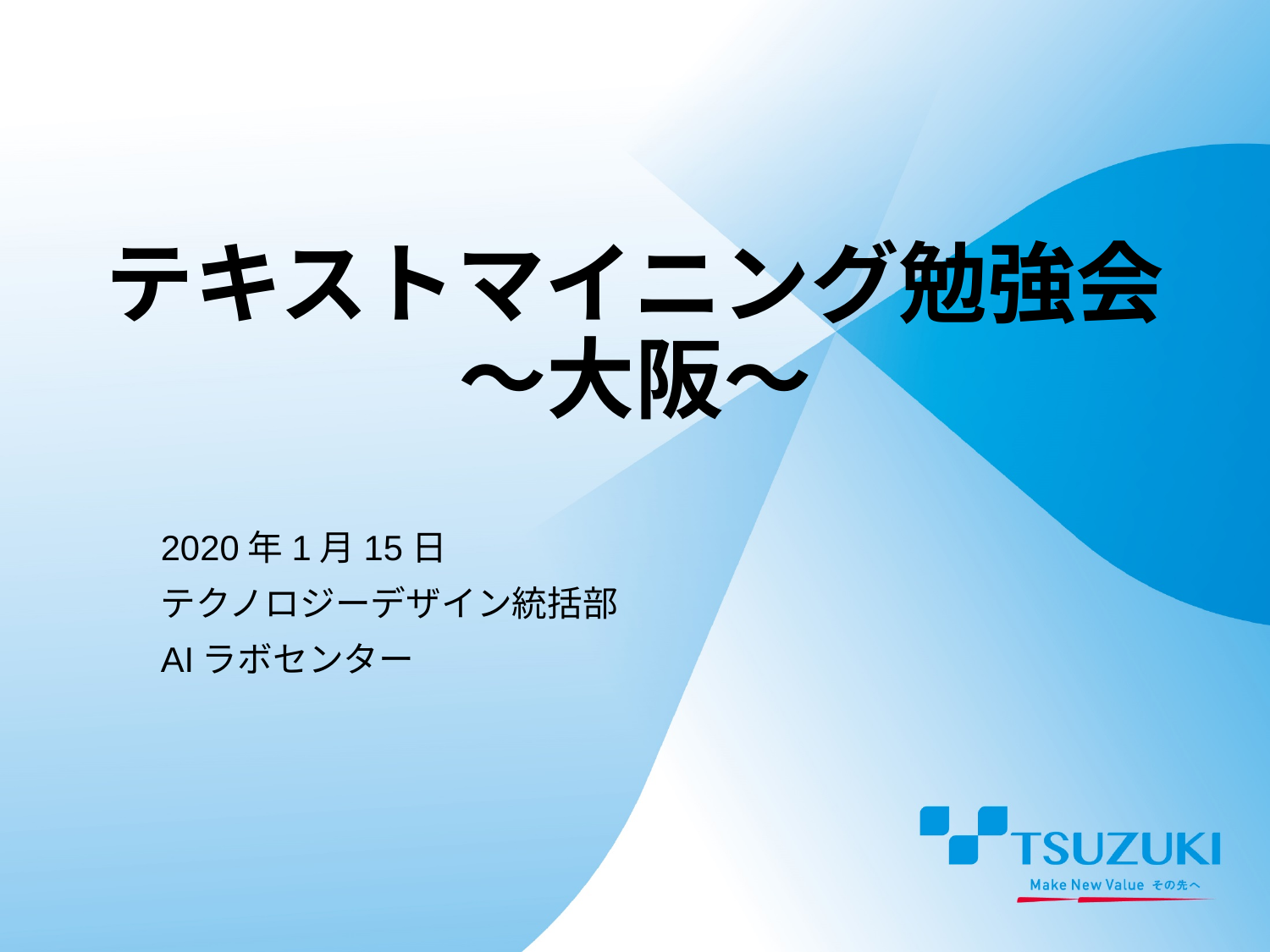

# テキストマイニング勉強会 ～大阪～
2020年1月15日
テクノロジーデザイン統括部
AIラボセンター